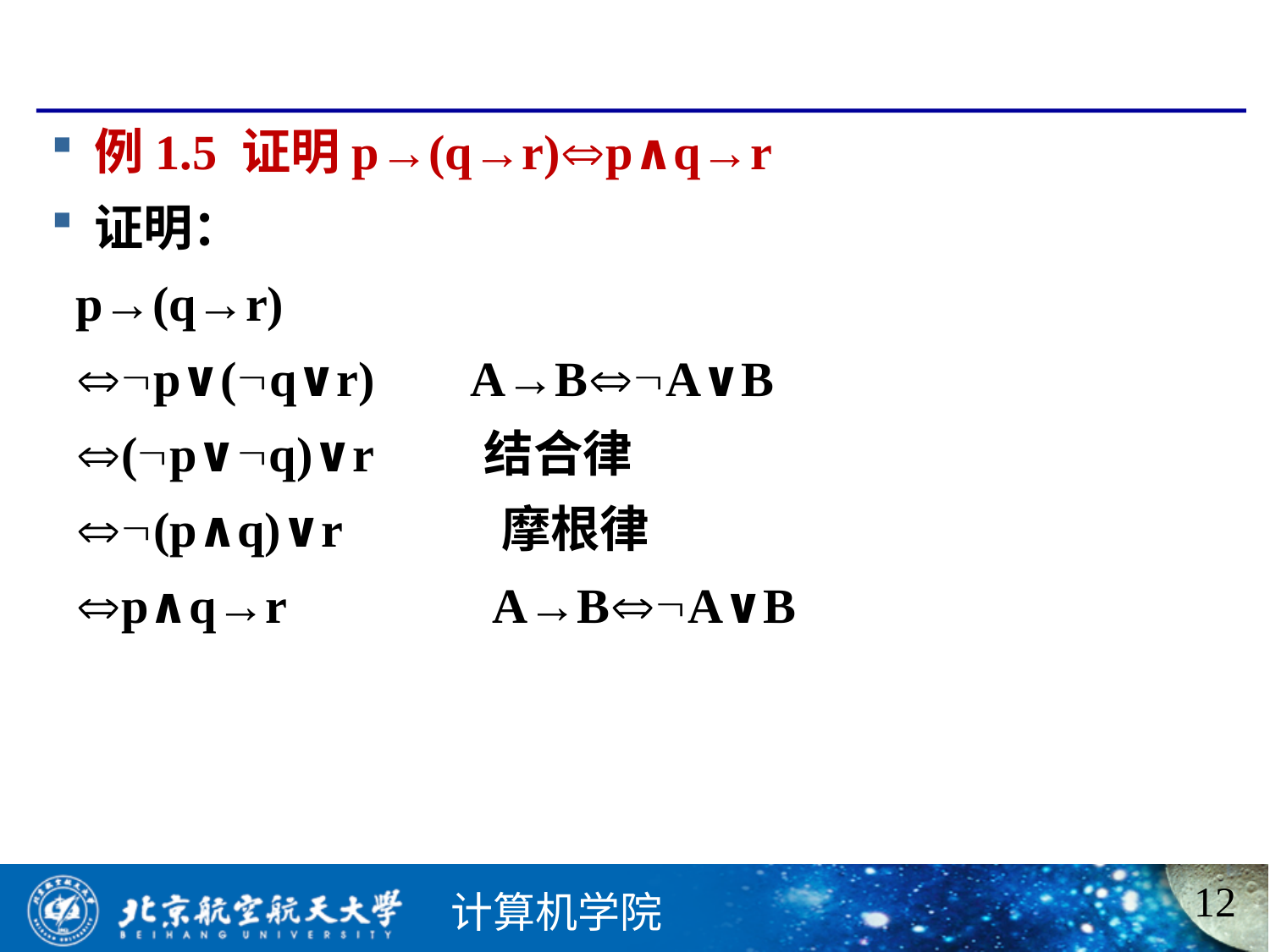

#
例1.5 证明p→(q→r)⇔p∧q→r
证明：
  p→(q→r)
  ⇔¬p∨(¬q∨r)        A→B⇔¬A∨B
  ⇔(¬p∨¬q)∨r        结合律
  ⇔¬(p∧q)∨r            摩根律
  ⇔p∧q→r                 A→B⇔¬A∨B